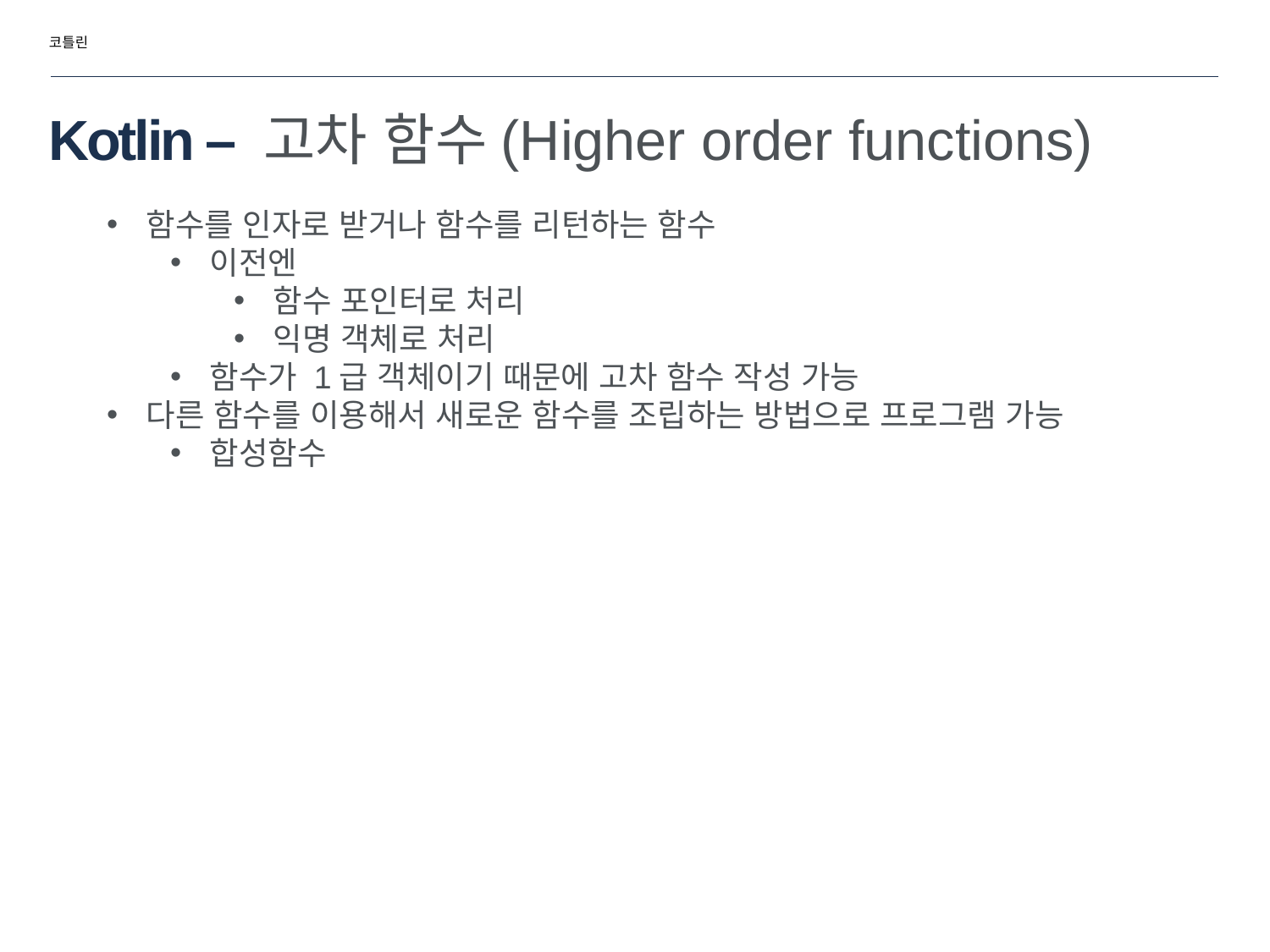

코틀린
# Kotlin – 고차 함수(Higher order functions)

함수를 인자로 받거나 함수를 리턴하는 함수
이전엔
함수 포인터로 처리
익명 객체로 처리
함수가 1급 객체이기 때문에 고차 함수 작성 가능
다른 함수를 이용해서 새로운 함수를 조립하는 방법으로 프로그램 가능
합성함수